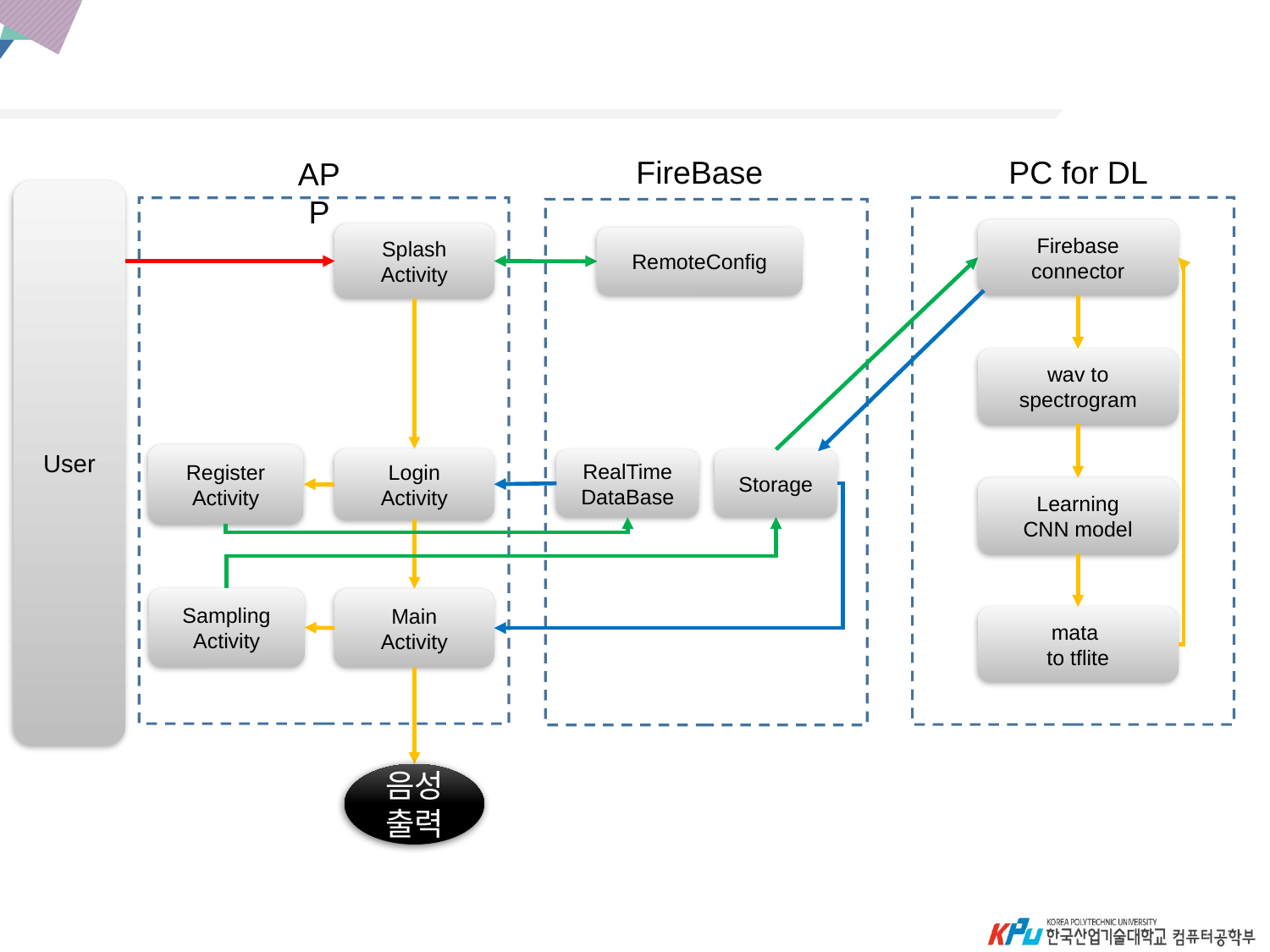

FireBase
PC for DL
APP

Splash
Activity
Register
Activity
Login
Activity
Sampling
Activity
Main
Activity
음성
출력

Firebase
connector
RemoteConfig
wav to spectrogram
Storage
RealTime
DataBase
Learning
CNN model
mata
to tflite
User